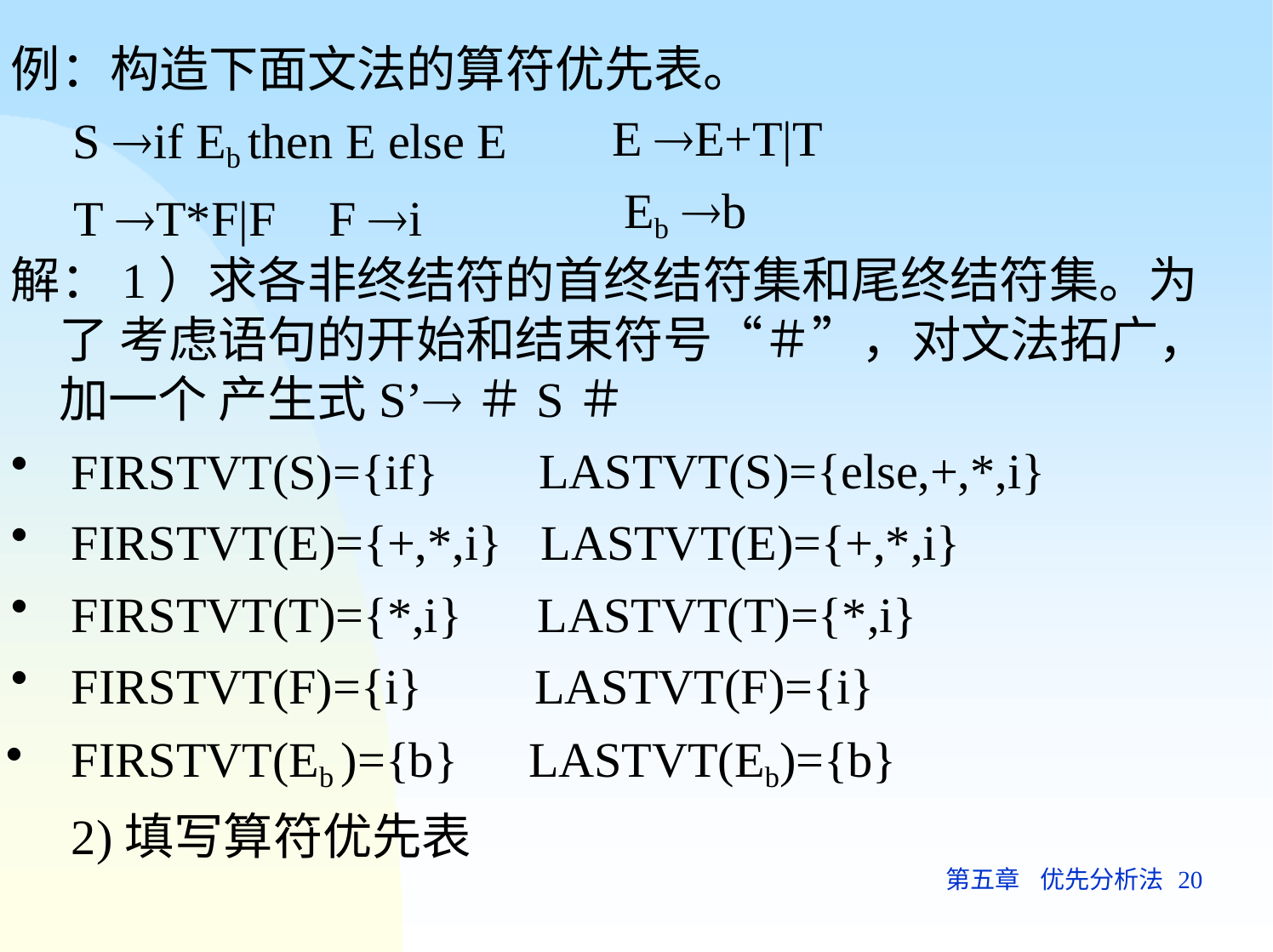

例：构造下面文法的算符优先表。
S →if Eb then E else E  T →T*F|F	F →i
E →E+T|T
Eb →b
解：1）求各非终结符的首终结符集和尾终结符集。为了 考虑语句的开始和结束符号“＃”，对文法拓广，加一个 产生式S’→＃S＃
FIRSTVT(S)={if}
FIRSTVT(E)={+,*,i}
FIRSTVT(T)={*,i}
FIRSTVT(F)={i}
FIRSTVT(Eb )={b}  2)填写算符优先表
LASTVT(S)={else,+,*,i}
LASTVT(E)={+,*,i}
LASTVT(T)={*,i}
LASTVT(F)={i}  LASTVT(Eb)={b}
第五章	优先分析法 20